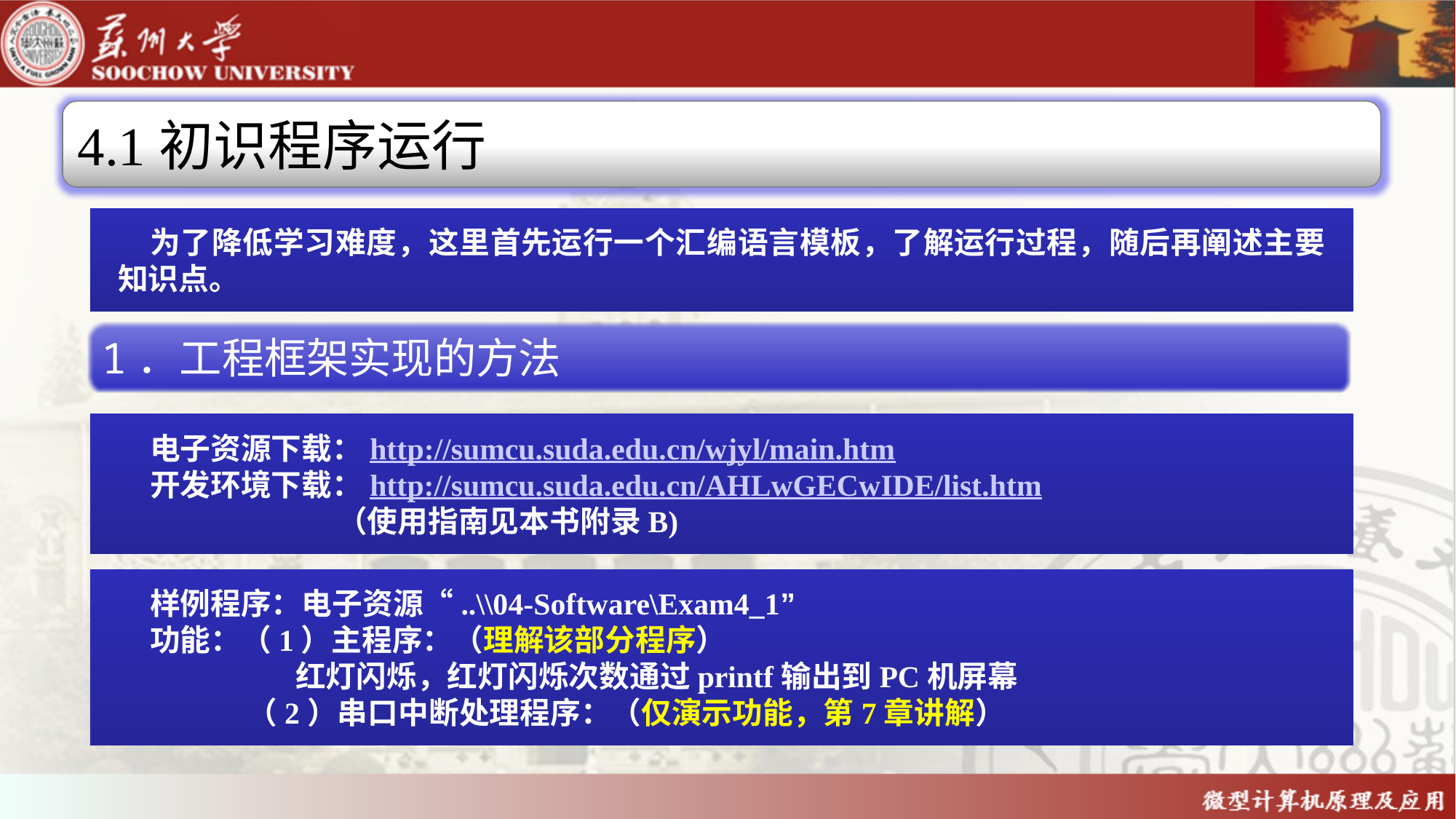

4.1初识程序运行
为了降低学习难度，这里首先运行一个汇编语言模板，了解运行过程，随后再阐述主要知识点。
1．工程框架实现的方法
电子资源下载：http://sumcu.suda.edu.cn/wjyl/main.htm
开发环境下载：http://sumcu.suda.edu.cn/AHLwGECwIDE/list.htm
                          （使用指南见本书附录B)
样例程序：电子资源“..\\04-Software\Exam4_1”
功能：（1）主程序：（理解该部分程序）
                    红灯闪烁，红灯闪烁次数通过printf输出到PC机屏幕
             （2）串口中断处理程序：（仅演示功能，第7章讲解）